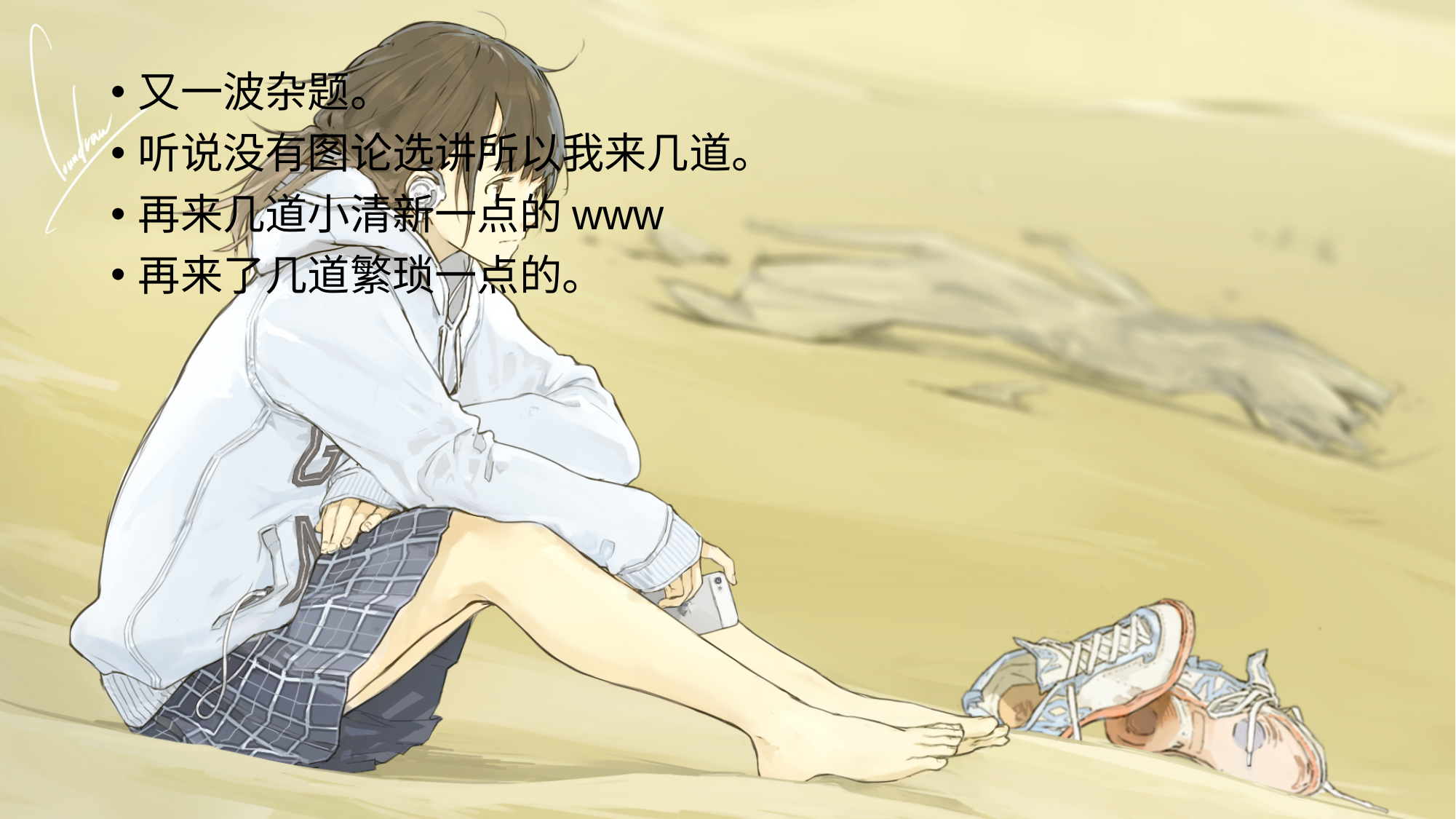

又一波杂题。
听说没有图论选讲所以我来几道。
再来几道小清新一点的www
再来了几道繁琐一点的。